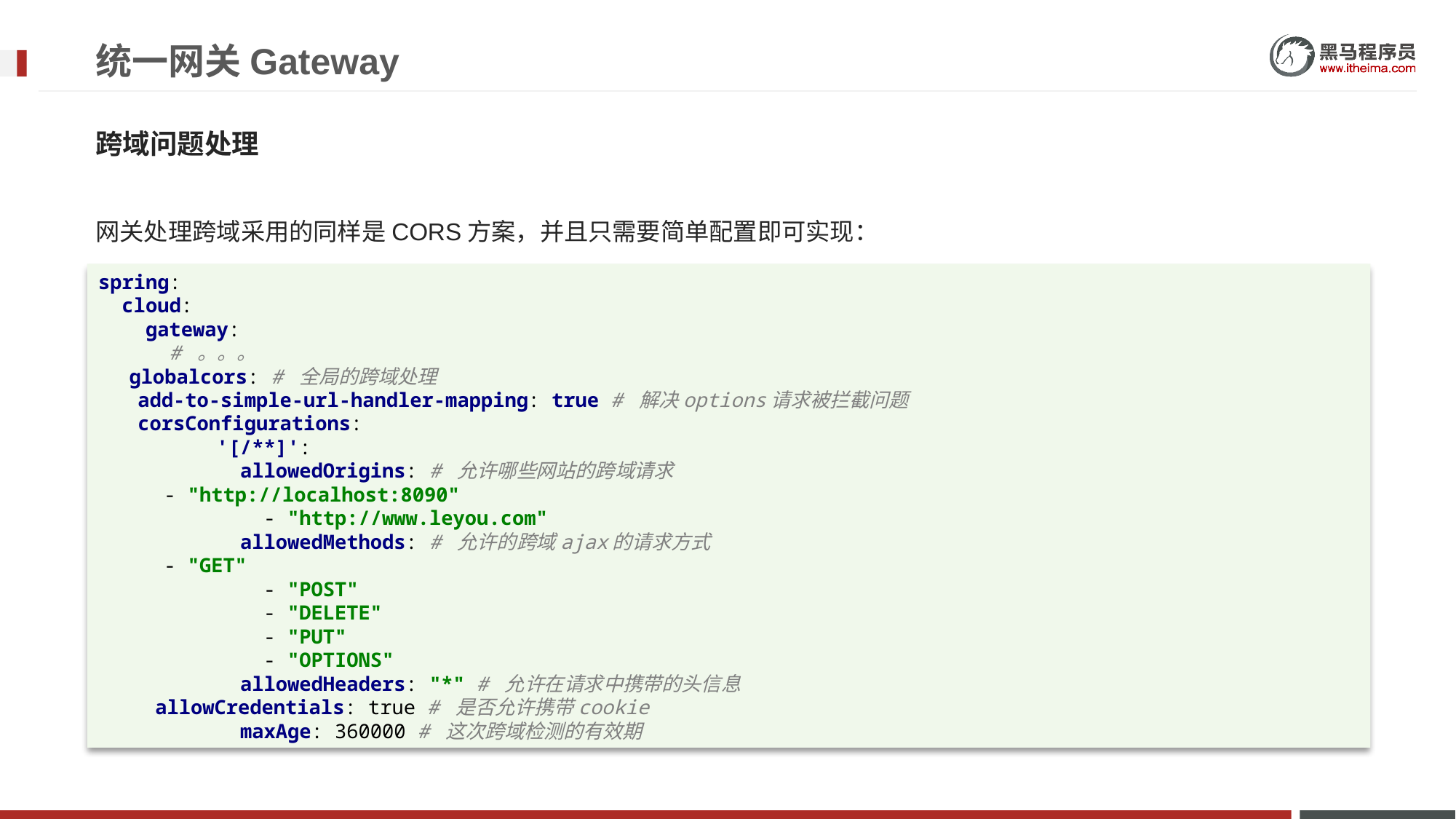

# 统一网关Gateway
跨域问题处理
网关处理跨域采用的同样是CORS方案，并且只需要简单配置即可实现：
spring:
  cloud:
    gateway:
      # 。。。
      globalcors: # 全局的跨域处理
        add-to-simple-url-handler-mapping: true # 解决options请求被拦截问题
        corsConfigurations:
          '[/**]':
            allowedOrigins: # 允许哪些网站的跨域请求
              - "http://localhost:8090"
              - "http://www.leyou.com"
            allowedMethods: # 允许的跨域ajax的请求方式
              - "GET"
              - "POST"
              - "DELETE"
              - "PUT"
              - "OPTIONS"
            allowedHeaders: "*" # 允许在请求中携带的头信息
            allowCredentials: true # 是否允许携带cookie
            maxAge: 360000 # 这次跨域检测的有效期